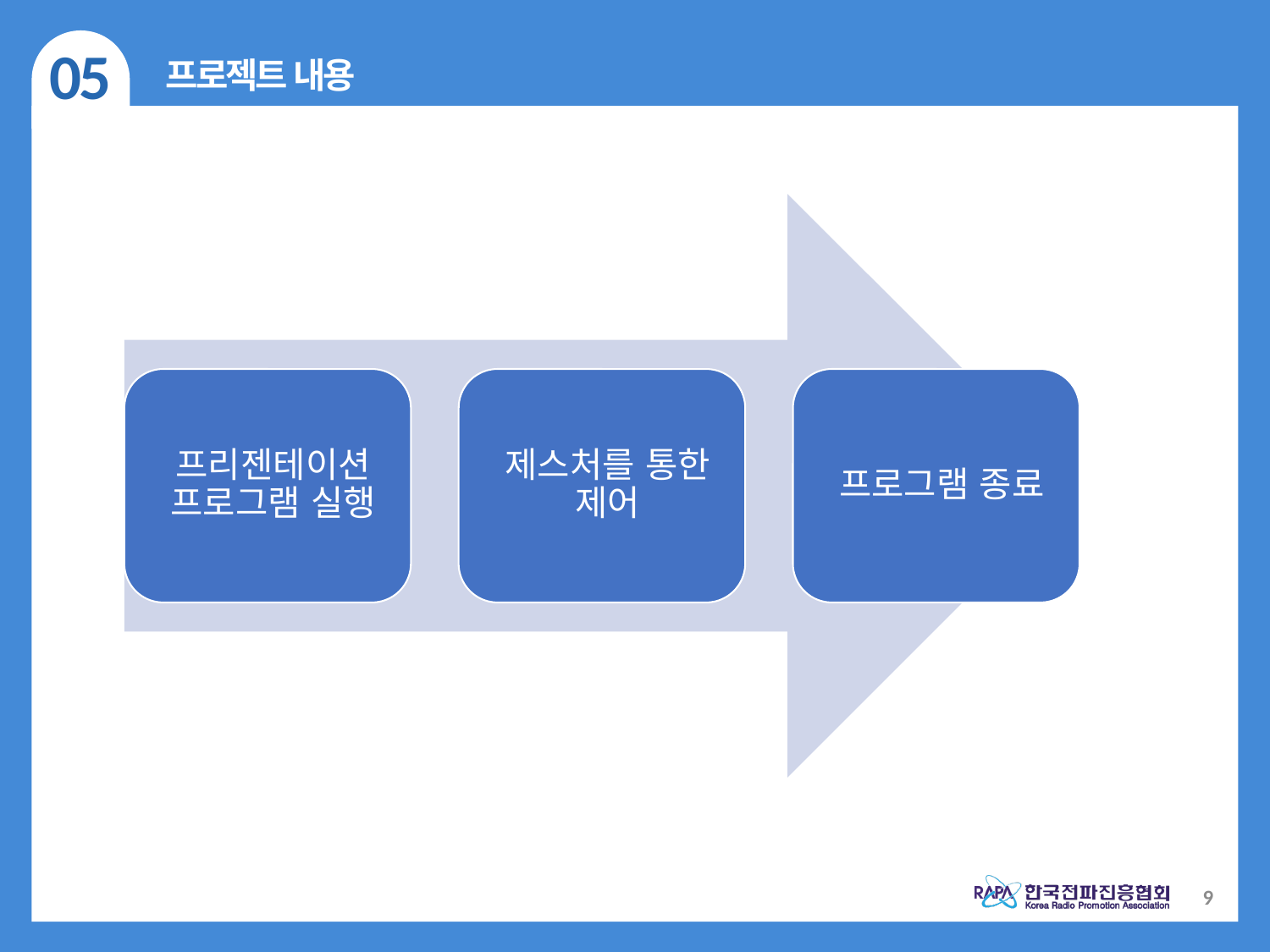

05
프로젝트 내용
프리젠테이션 프로그램 실행
제스처를 통한 제어
프로그램 종료
9